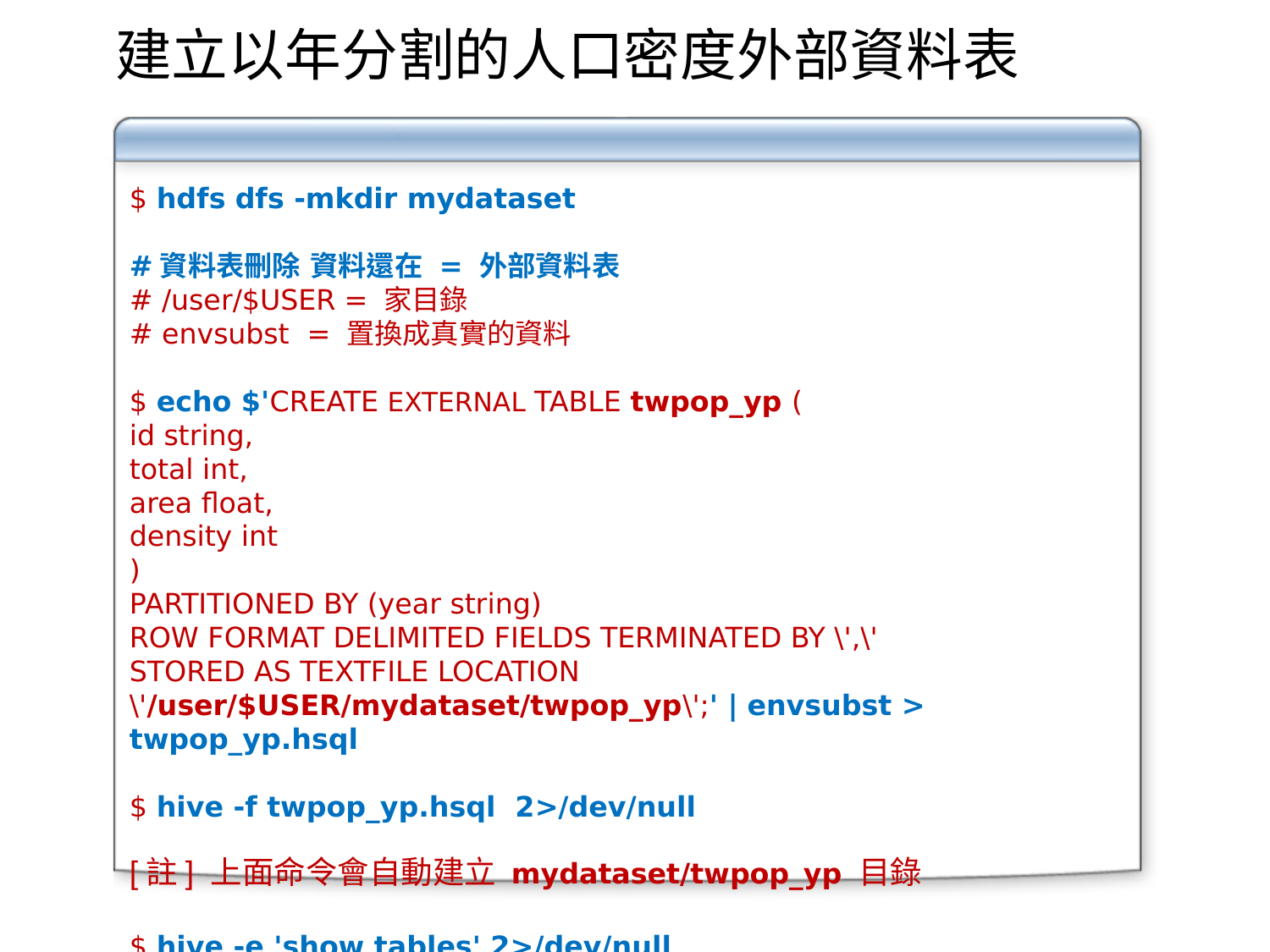

建立以年分割的人口密度外部資料表
$ hdfs dfs -mkdir mydataset

#資料表刪除 資料還在 = 外部資料表
# /user/$USER = 家目錄
# envsubst  = 置換成真實的資料

$ echo $'CREATE EXTERNAL TABLE twpop_yp (
id string,
total int,
area float,
density int
)
PARTITIONED BY (year string)
ROW FORMAT DELIMITED FIELDS TERMINATED BY \',\'
STORED AS TEXTFILE LOCATION
\'/user/$USER/mydataset/twpop_yp\';' | envsubst > twpop_yp.hsql

$ hive -f twpop_yp.hsql  2>/dev/null

[註] 上面命令會自動建立 mydataset/twpop_yp 目錄

$ hive -e 'show tables' 2>/dev/null
twpop
twpop_yp